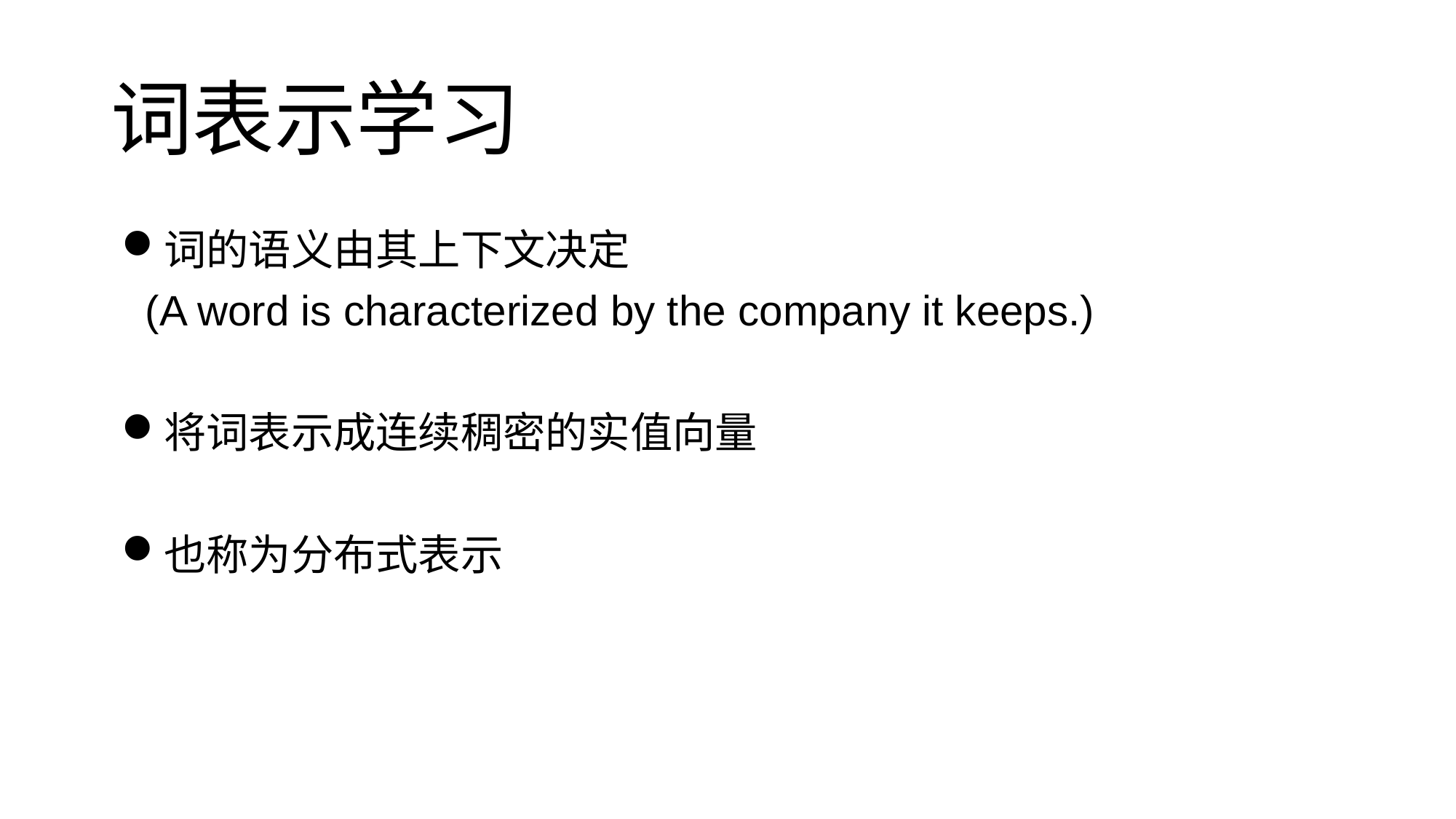

# 词表示学习
词的语义由其上下文决定
  (A word is characterized by the company it keeps.)

将词表示成连续稠密的实值向量

也称为分布式表示